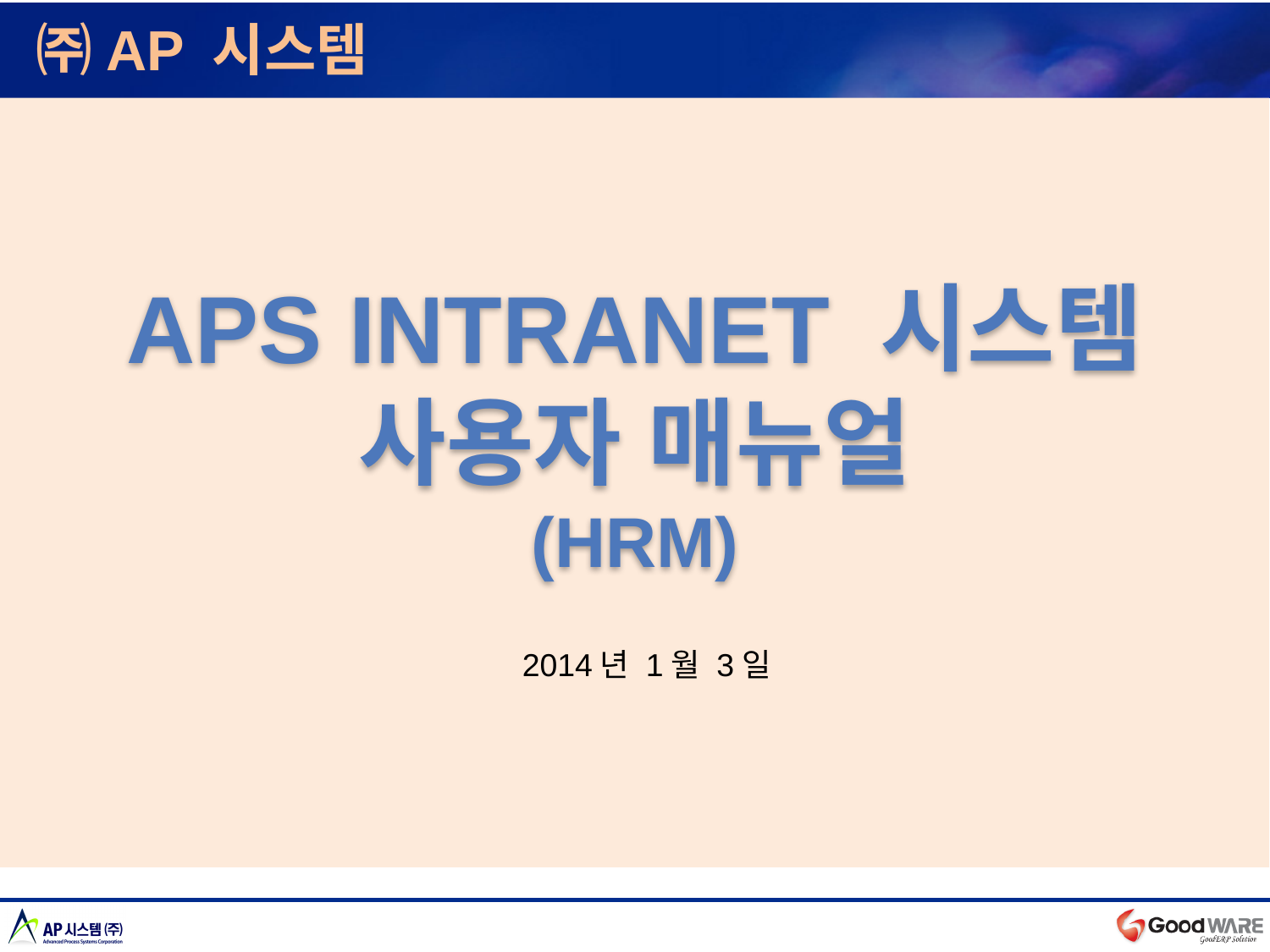

㈜AP 시스템

APS Intranet 시스템
사용자 매뉴얼
(HRM)
2014년 1월 3일